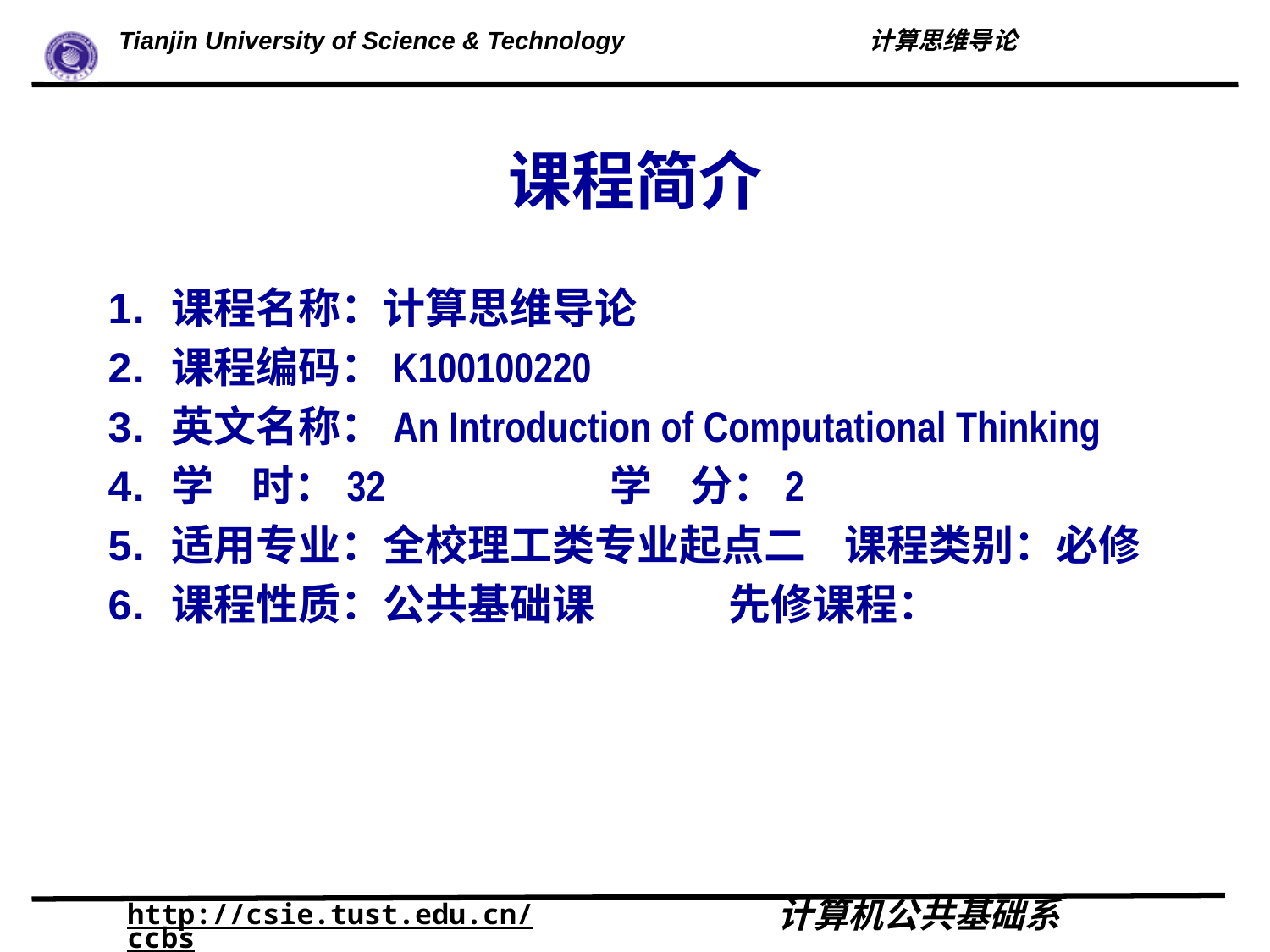

# 课程简介
课程名称：计算思维导论
课程编码：K100100220
英文名称：An Introduction of Computational Thinking
学    时：32                      学    分：2
适用专业：全校理工类专业起点二    课程类别：必修
课程性质：公共基础课              先修课程：